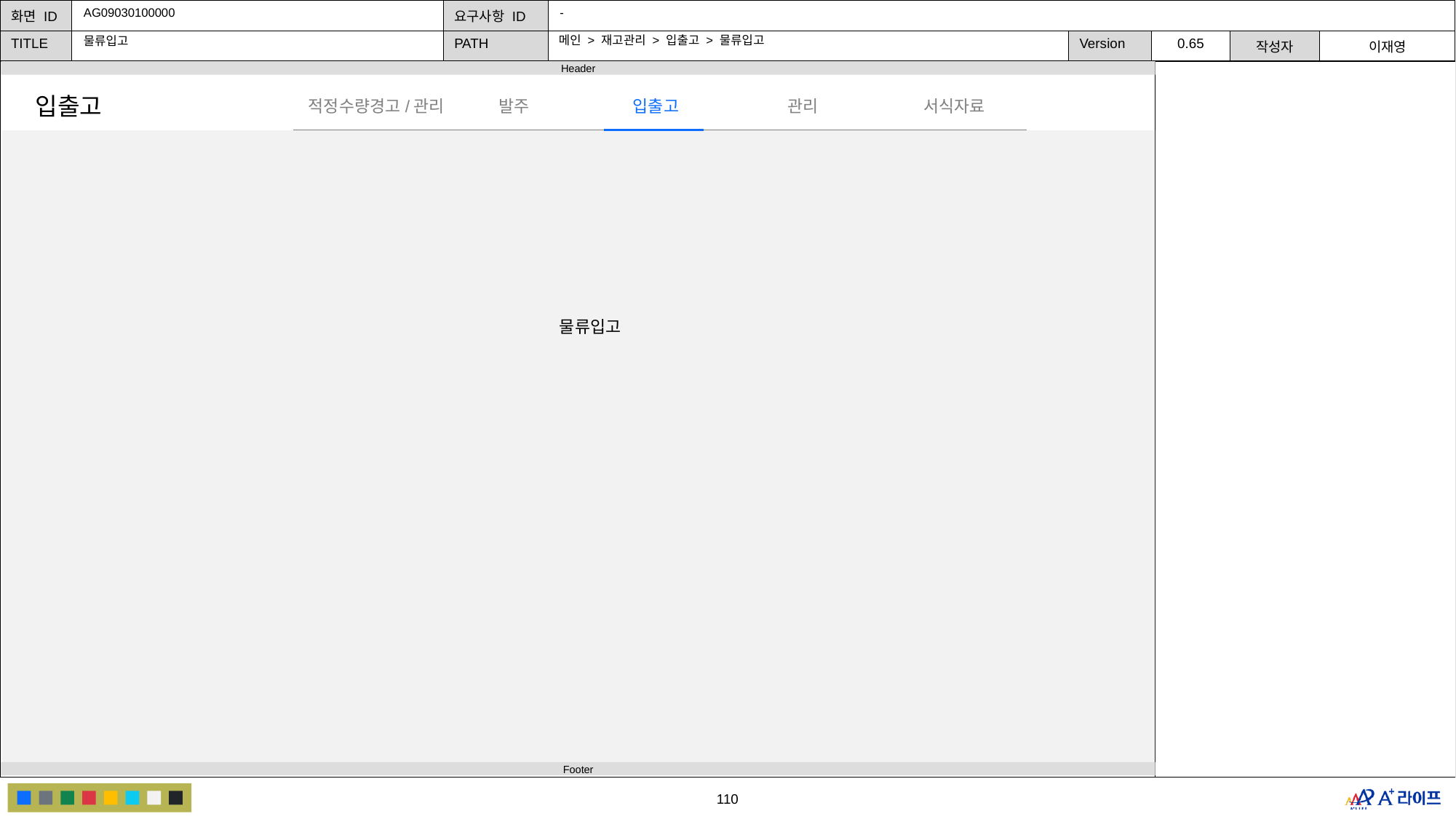

AG09030100000

-

메인 > 재고관리 > 입출고 > 물류입고
물류입고
입출고
발주
관리
적정수량경고/관리
입출고
서식자료
물류입고